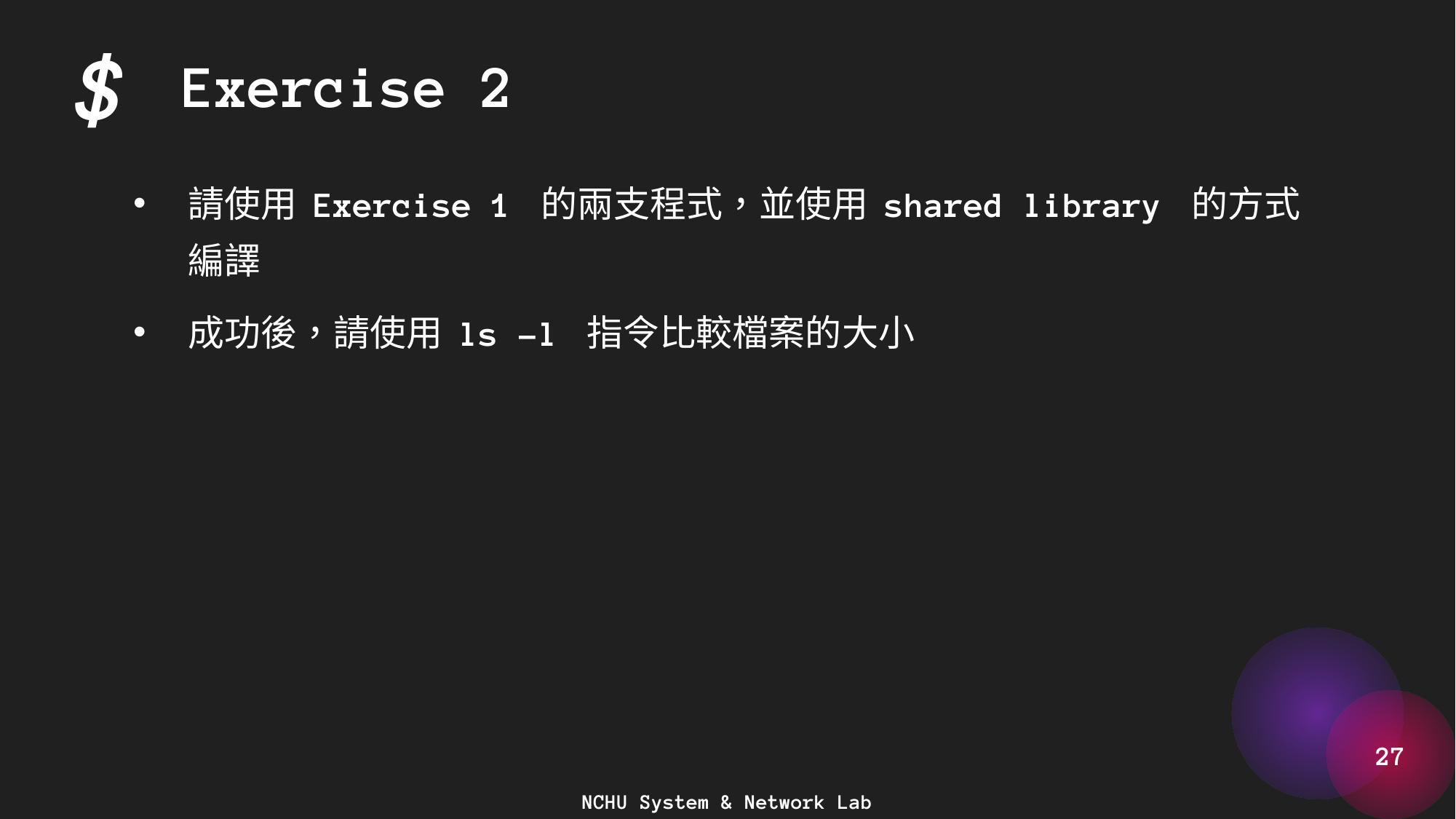

$
Exercise 2
請使用 Exercise 1 的兩支程式，並使用 shared library 的方式編譯
成功後，請使用 ls –l 指令比較檔案的大小

27
NCHU System & Network Lab